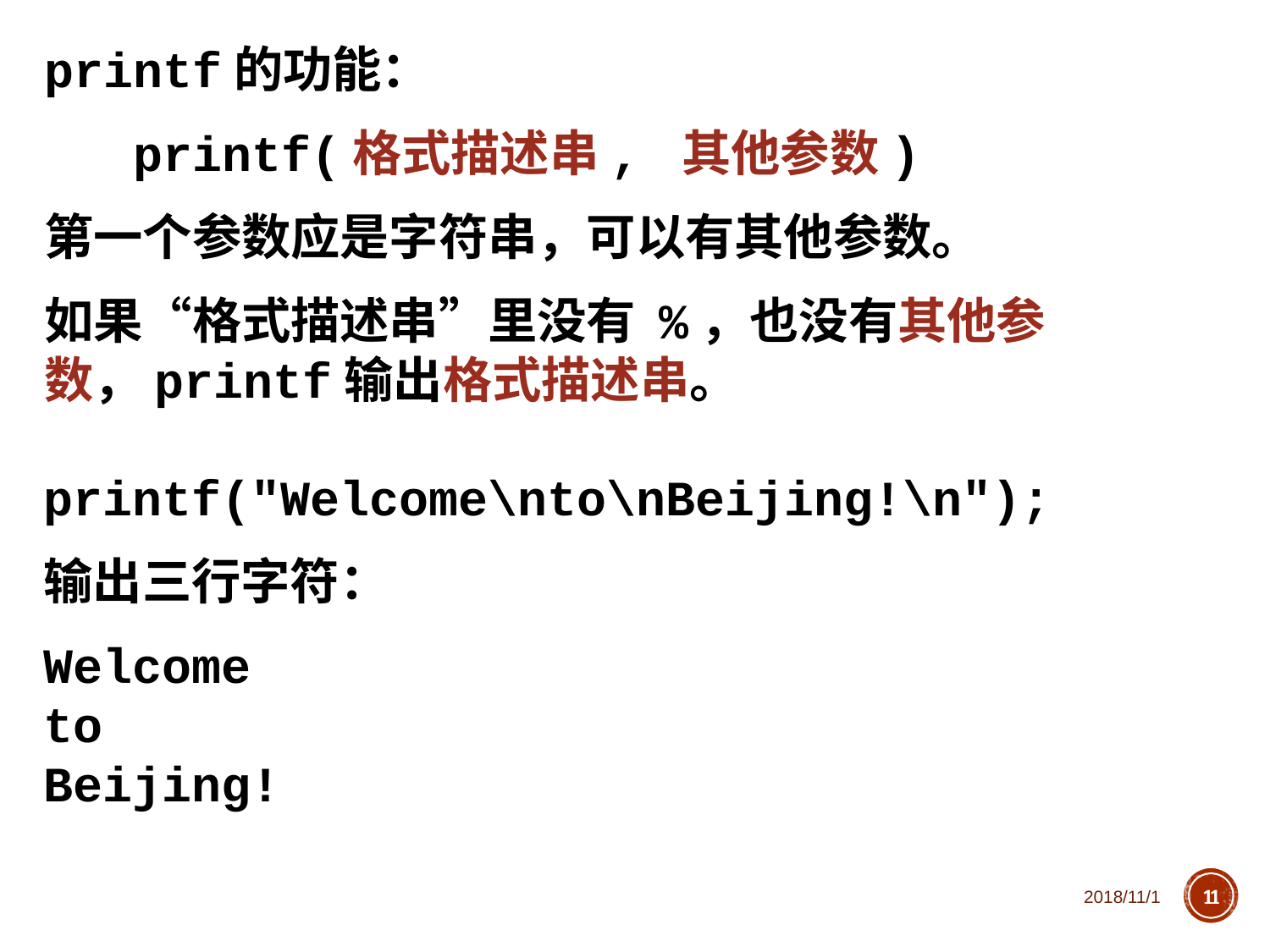

printf的功能：
   printf(格式描述串, 其他参数)
第一个参数应是字符串，可以有其他参数。
如果“格式描述串”里没有 %，也没有其他参数，printf输出格式描述串。
printf("Welcome\nto\nBeijing!\n");
输出三行字符：
Welcome
to
Beijing!
2018/11/1
11